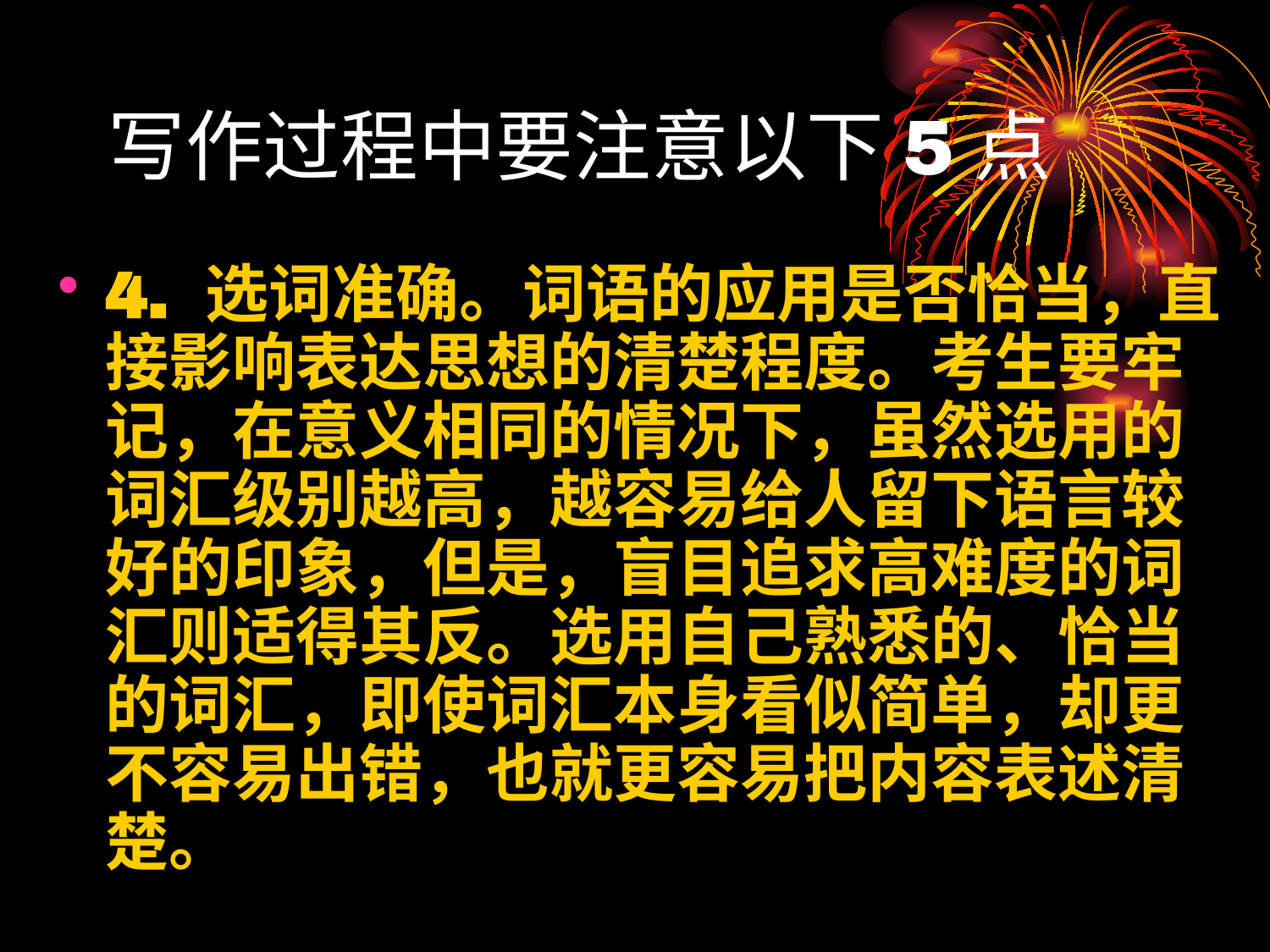

# 写作过程中要注意以下5点
4. 选词准确。词语的应用是否恰当，直接影响表达思想的清楚程度。考生要牢记，在意义相同的情况下，虽然选用的词汇级别越高，越容易给人留下语言较好的印象，但是，盲目追求高难度的词汇则适得其反。选用自己熟悉的、恰当的词汇，即使词汇本身看似简单，却更不容易出错，也就更容易把内容表述清楚。